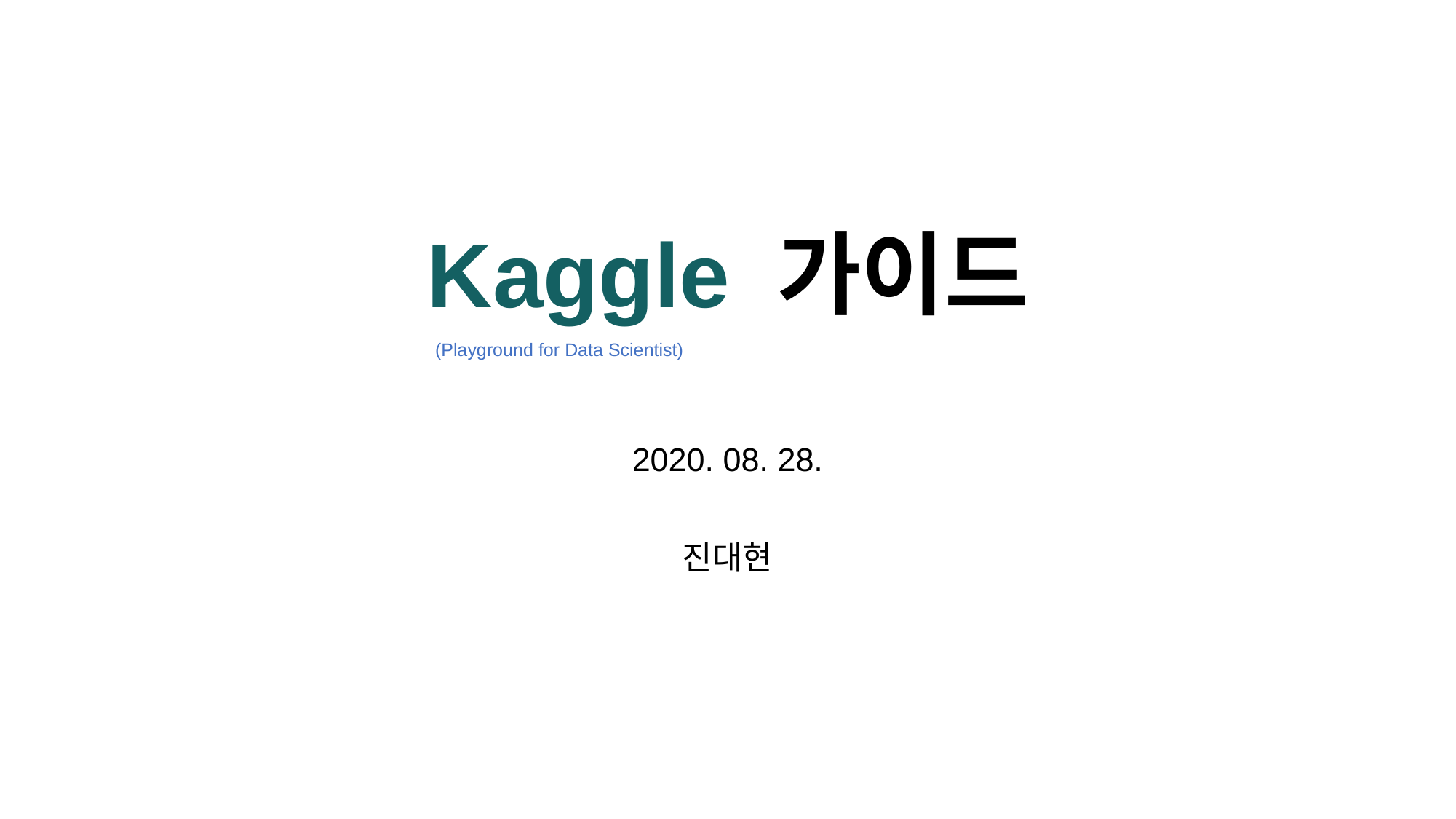

# Kaggle 가이드
(Playground for Data Scientist)

2020. 08. 28.

진대현